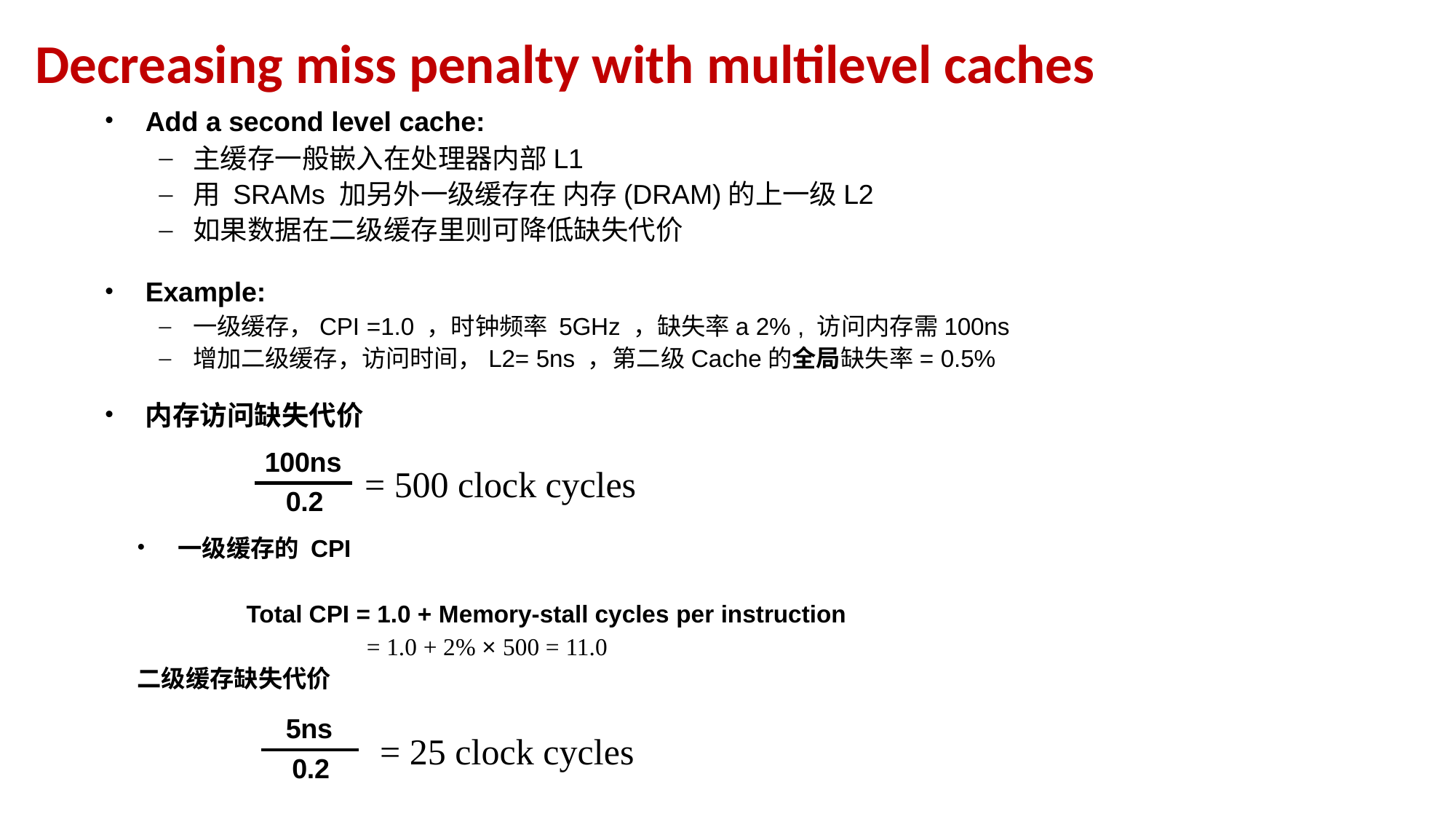

# Decreasing miss penalty with multilevel caches
Add a second level cache:
主缓存一般嵌入在处理器内部L1
用 SRAMs 加另外一级缓存在 内存(DRAM)的上一级L2
如果数据在二级缓存里则可降低缺失代价

Example:
一级缓存，CPI =1.0 ，时钟频率 5GHz ，缺失率a 2% , 访问内存需100ns
增加二级缓存，访问时间，L2= 5ns ，第二级Cache的全局缺失率= 0.5%

内存访问缺失代价
100ns
= 500 clock cycles
0.2

一级缓存的 CPI

Total CPI = 1.0 + Memory-stall cycles per instruction
= 1.0 + 2% × 500 = 11.0
二级缓存缺失代价
5ns
= 25 clock cycles
0.2